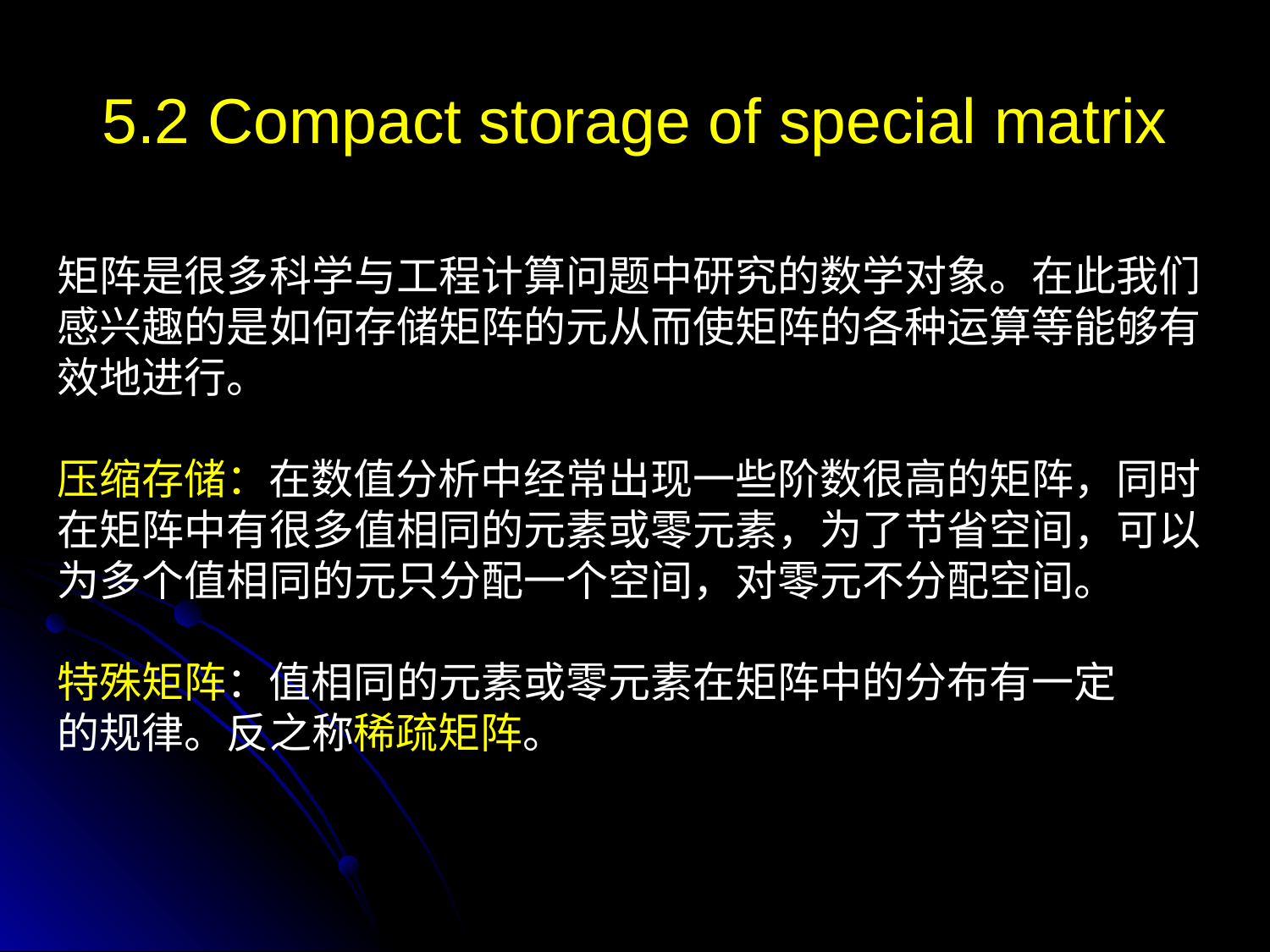

# 5.2 Compact storage of special matrix
矩阵是很多科学与工程计算问题中研究的数学对象。在此我们感兴趣的是如何存储矩阵的元从而使矩阵的各种运算等能够有效地进行。

压缩存储：在数值分析中经常出现一些阶数很高的矩阵，同时在矩阵中有很多值相同的元素或零元素，为了节省空间，可以为多个值相同的元只分配一个空间，对零元不分配空间。

特殊矩阵：值相同的元素或零元素在矩阵中的分布有一定
的规律。反之称稀疏矩阵。